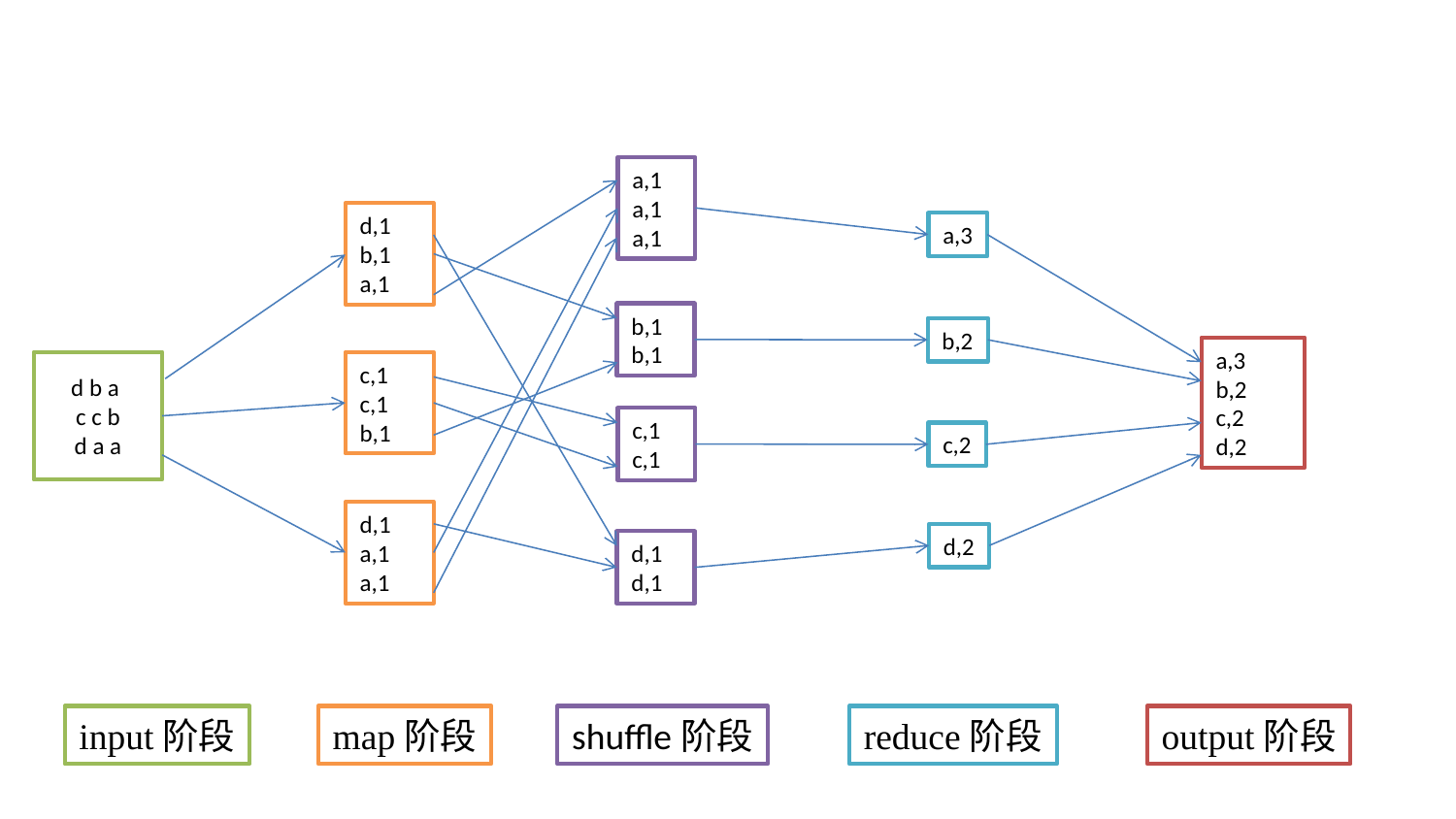

a,1
a,1
a,1
d,1
b,1
a,1
a,3
b,1
b,1
b,2
a,3
b,2
c,2
d,2
d b a
c c b
d a a
c,1
c,1
b,1
c,1
c,1
c,2
d,1
a,1
a,1
d,2
d,1
d,1
input阶段
map阶段
shuffle阶段
reduce阶段
output阶段